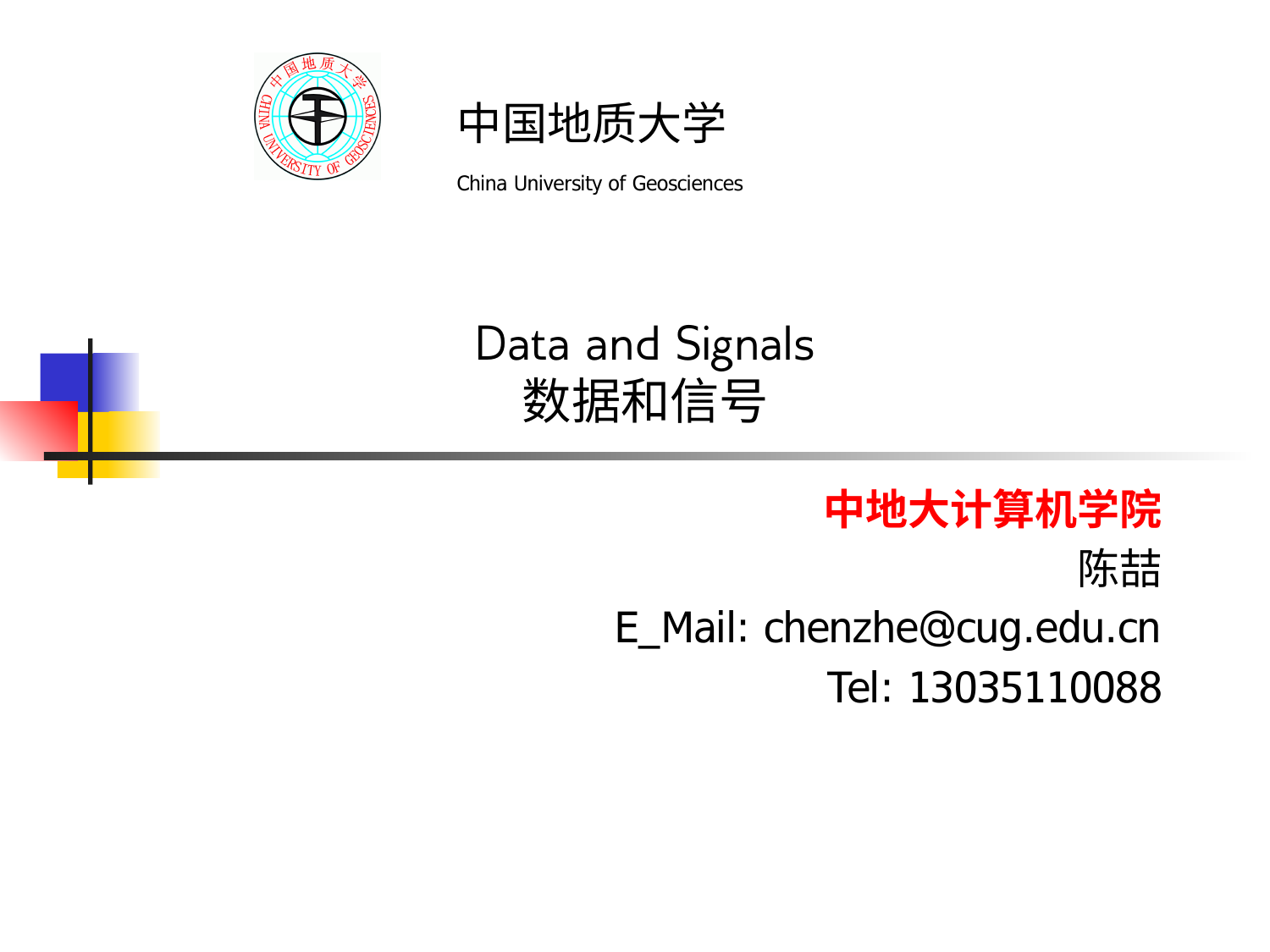

# Data and Signals 数据和信号
中地大计算机学院
                     陈喆
E_Mail: chenzhe@cug.edu.cn
Tel: 13035110088